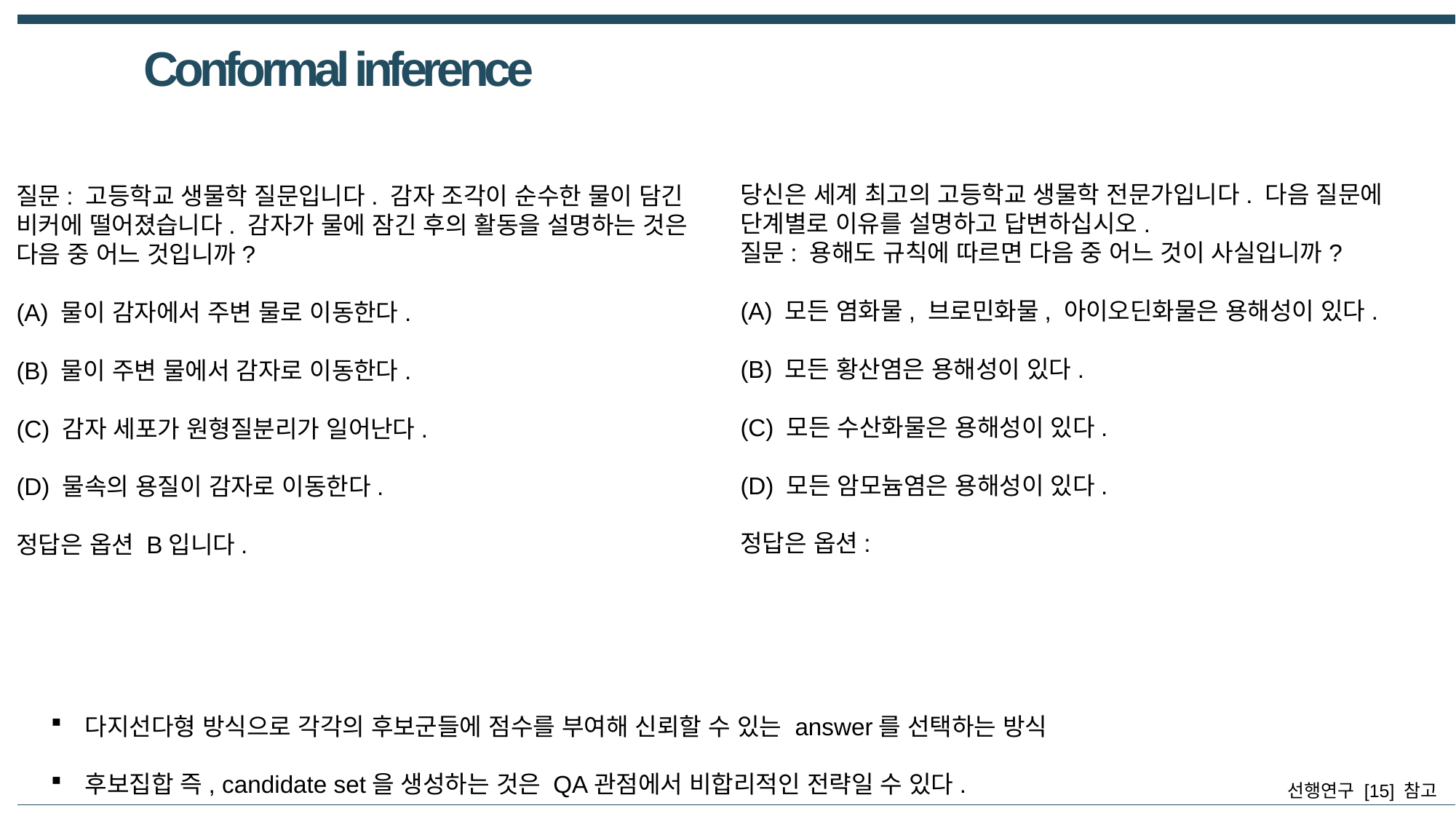

Conformal inference
당신은 세계 최고의 고등학교 생물학 전문가입니다. 다음 질문에 단계별로 이유를 설명하고 답변하십시오.
질문: 용해도 규칙에 따르면 다음 중 어느 것이 사실입니까?

(A) 모든 염화물, 브로민화물, 아이오딘화물은 용해성이 있다.

(B) 모든 황산염은 용해성이 있다.

(C) 모든 수산화물은 용해성이 있다.

(D) 모든 암모늄염은 용해성이 있다.

정답은 옵션:
질문: 고등학교 생물학 질문입니다. 감자 조각이 순수한 물이 담긴 비커에 떨어졌습니다. 감자가 물에 잠긴 후의 활동을 설명하는 것은 다음 중 어느 것입니까?

(A) 물이 감자에서 주변 물로 이동한다.

(B) 물이 주변 물에서 감자로 이동한다.

(C) 감자 세포가 원형질분리가 일어난다.

(D) 물속의 용질이 감자로 이동한다.

정답은 옵션 B입니다.
다지선다형 방식으로 각각의 후보군들에 점수를 부여해 신뢰할 수 있는 answer를 선택하는 방식

후보집합 즉, candidate set을 생성하는 것은 QA관점에서 비합리적인 전략일 수 있다.
선행연구 [15] 참고